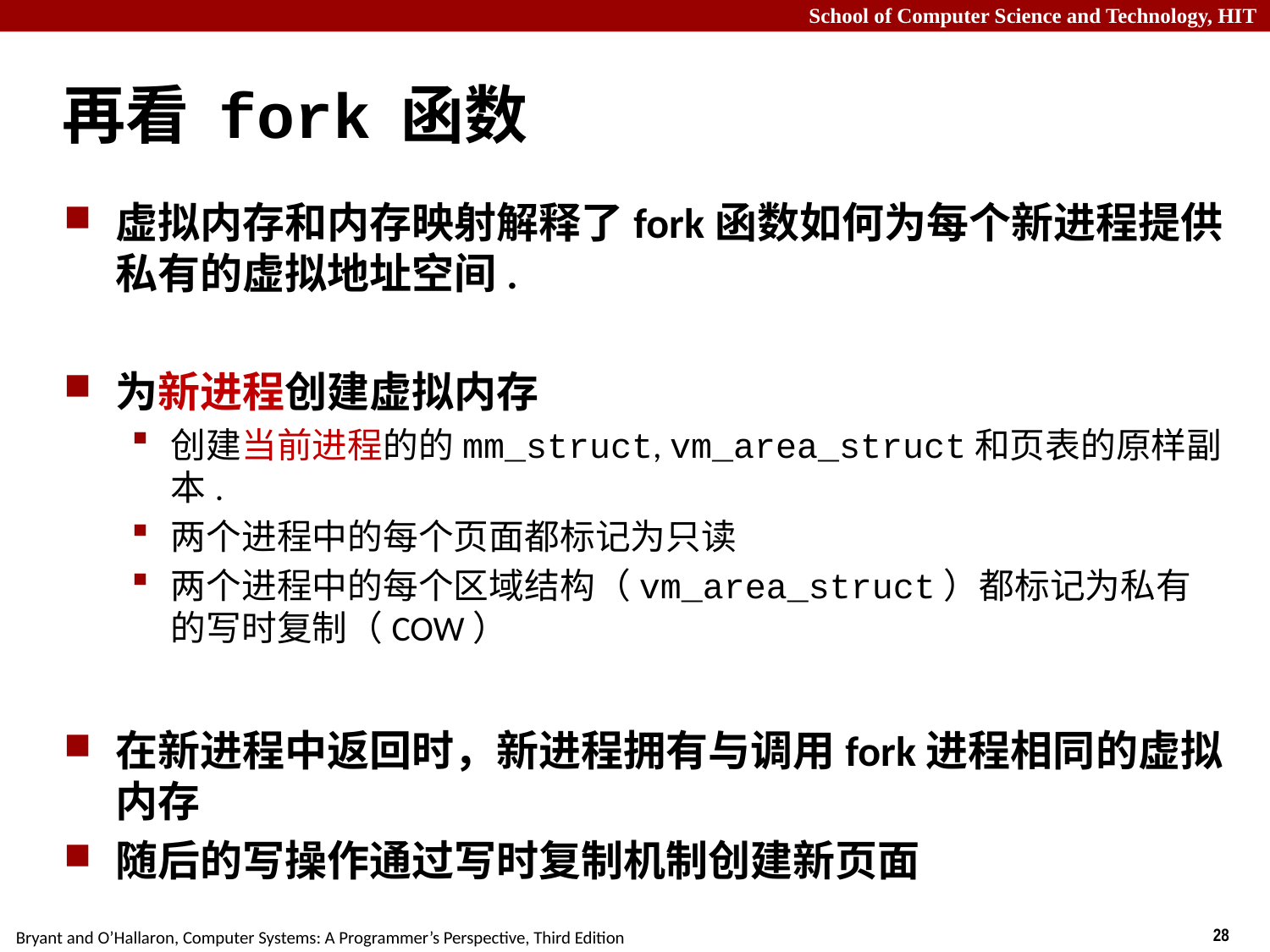

# 再看 fork 函数
虚拟内存和内存映射解释了fork函数如何为每个新进程提供私有的虚拟地址空间.

为新进程创建虚拟内存
创建当前进程的的mm_struct, vm_area_struct和页表的原样副本.
两个进程中的每个页面都标记为只读
两个进程中的每个区域结构（vm_area_struct）都标记为私有的写时复制（COW）

在新进程中返回时，新进程拥有与调用fork进程相同的虚拟内存
随后的写操作通过写时复制机制创建新页面